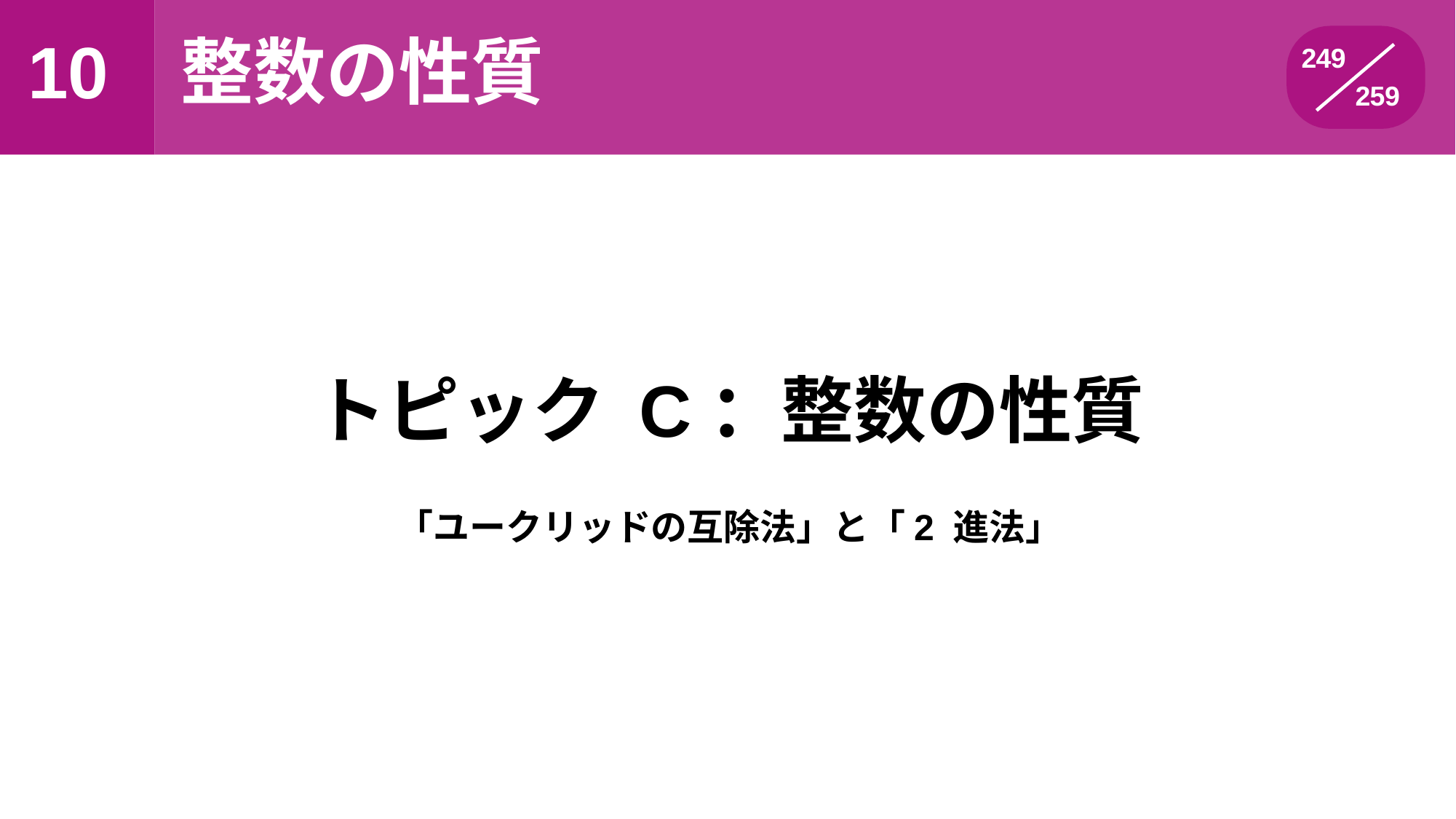

# 10	整数の性質
249
259
トピック C：整数の性質
「ユークリッドの互除法」と「2 進法」